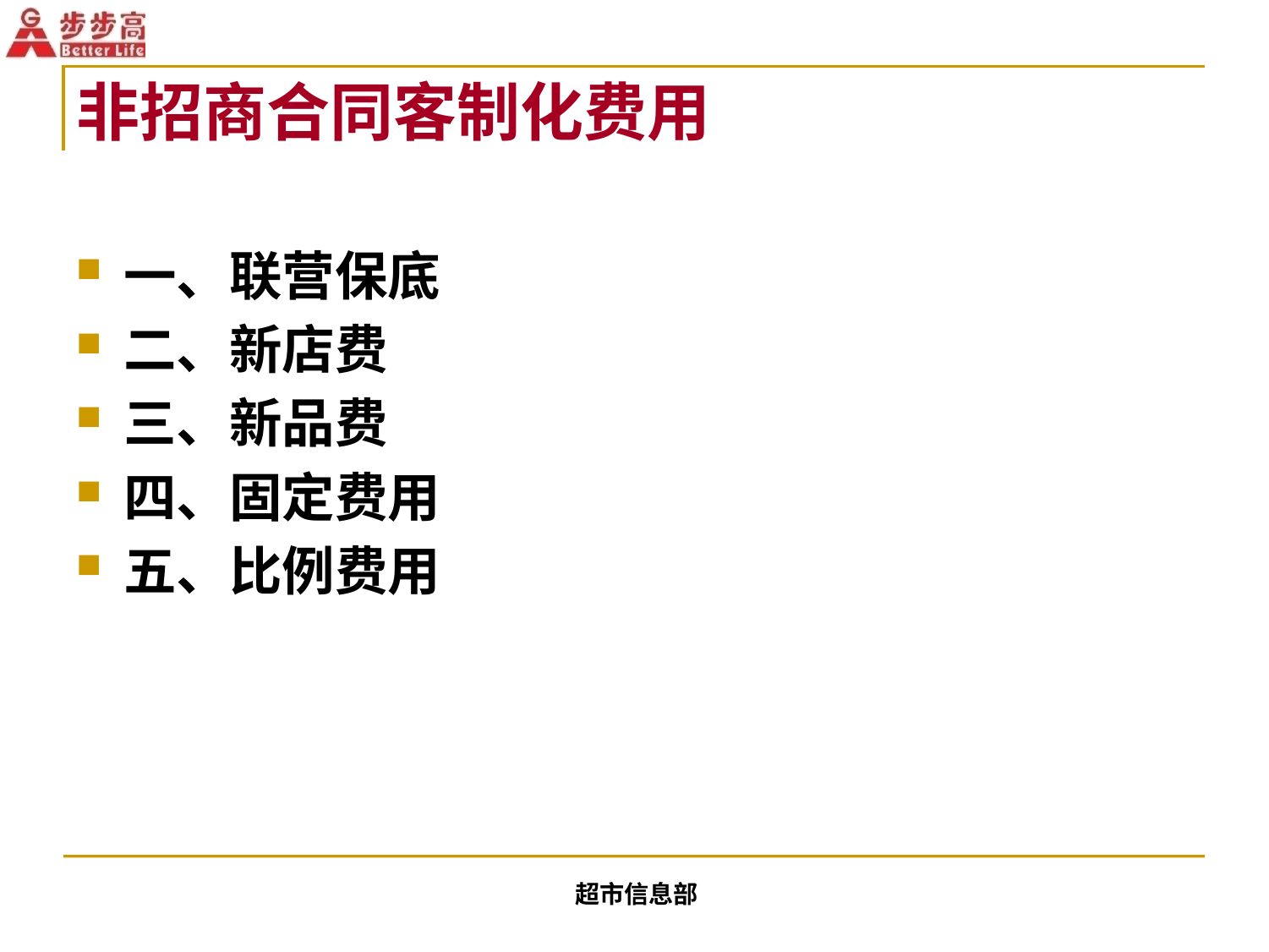

# 非招商合同客制化费用
一、联营保底
二、新店费
三、新品费
四、固定费用
五、比例费用